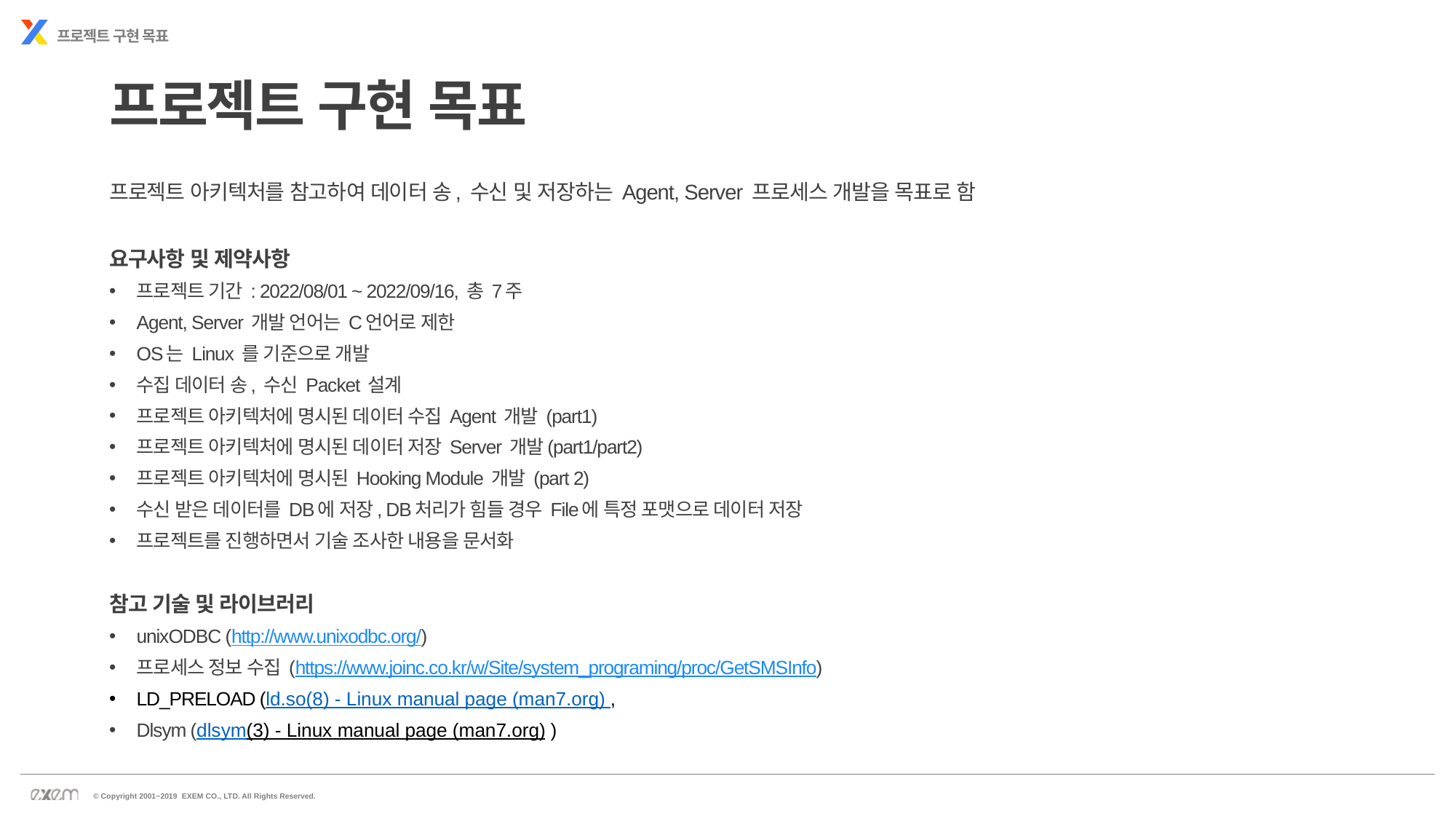

프로젝트 구현 목표
프로젝트 구현 목표
프로젝트 아키텍처를 참고하여 데이터 송, 수신 및 저장하는 Agent, Server 프로세스 개발을 목표로 함

요구사항 및 제약사항
프로젝트 기간 : 2022/08/01 ~ 2022/09/16, 총 7주
Agent, Server 개발 언어는 C언어로 제한
OS는 Linux 를 기준으로 개발
수집 데이터 송, 수신 Packet 설계
프로젝트 아키텍처에 명시된 데이터 수집 Agent 개발 (part1)
프로젝트 아키텍처에 명시된 데이터 저장 Server 개발(part1/part2)
프로젝트 아키텍처에 명시된 Hooking Module 개발 (part 2)
수신 받은 데이터를 DB에 저장, DB처리가 힘들 경우 File에 특정 포맷으로 데이터 저장
프로젝트를 진행하면서 기술 조사한 내용을 문서화

참고 기술 및 라이브러리
unixODBC (http://www.unixodbc.org/)
프로세스 정보 수집 (https://www.joinc.co.kr/w/Site/system_programing/proc/GetSMSInfo)
LD_PRELOAD (ld.so(8) - Linux manual page (man7.org) ,
Dlsym (dlsym(3) - Linux manual page (man7.org) )